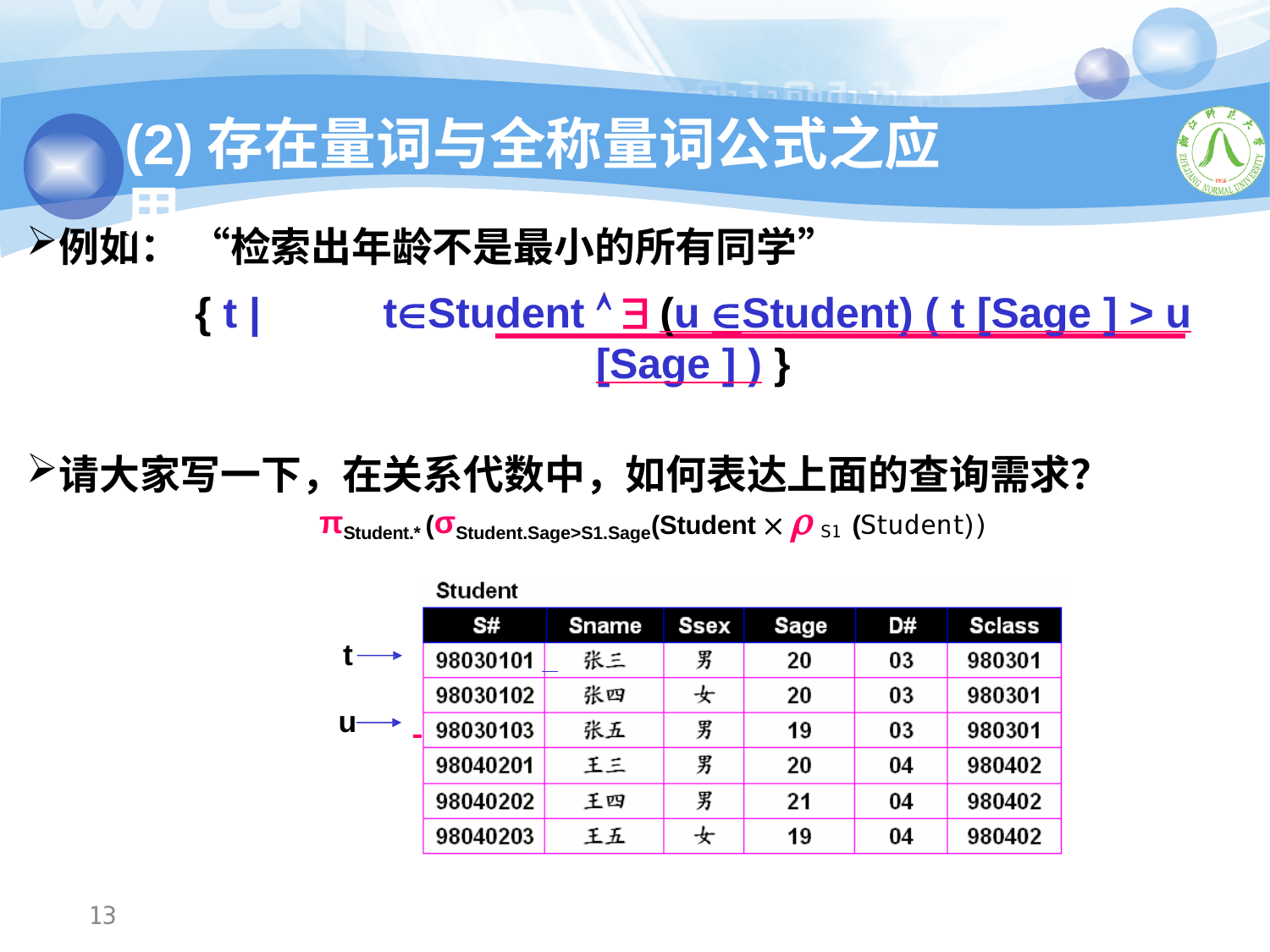

(2)存在量词与全称量词公式之应用
例如： “检索出年龄不是最小的所有同学”
{ t |	t∈Student ∧ ∃ (u ∈Student) ( t [Sage ] > u [Sage ] ) }

请大家写一下，在关系代数中，如何表达上面的查询需求？

πStudent.* (σStudent.Sage>S1.Sage(Student × ρ S1 (Student))

t

u

13